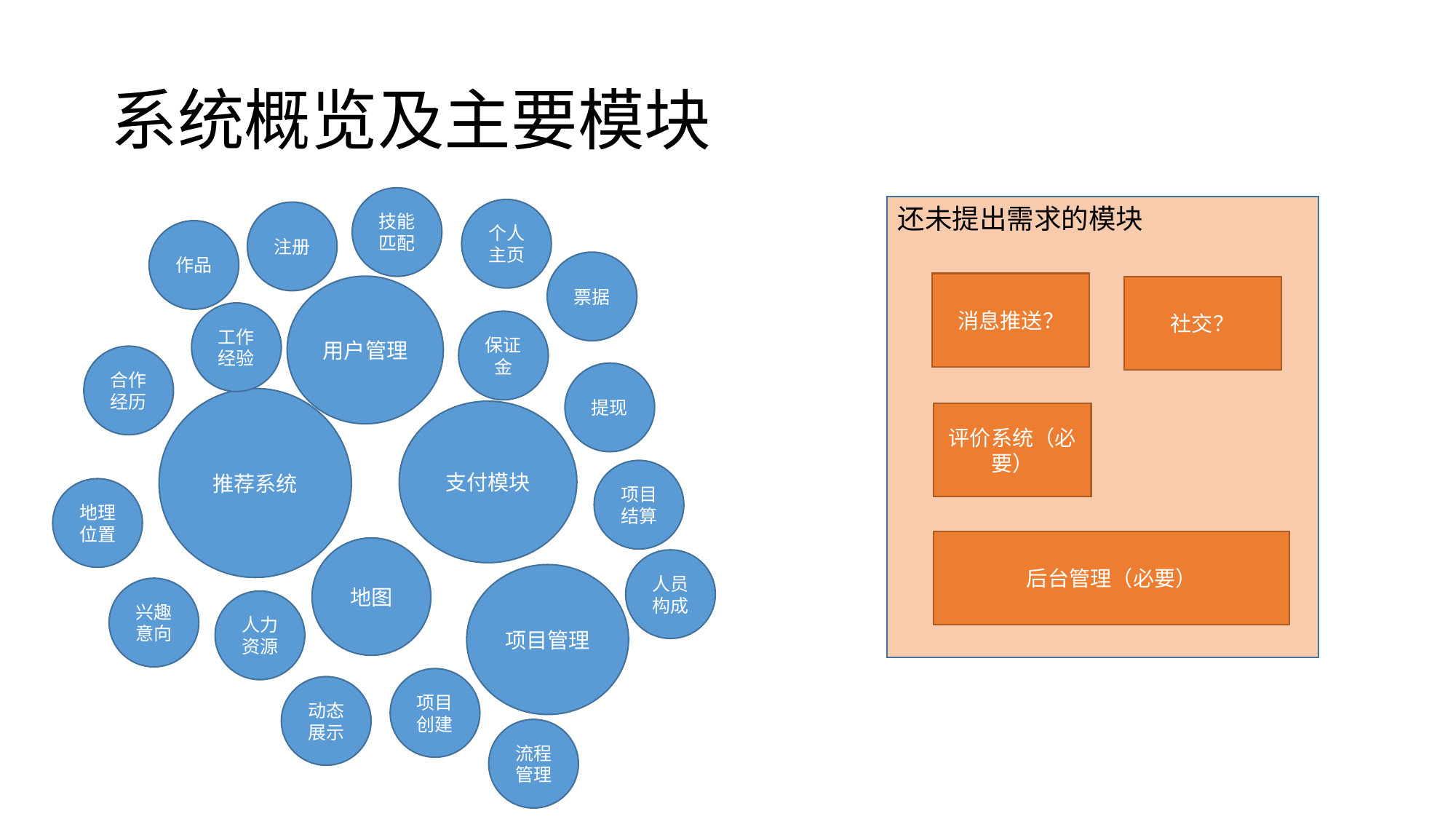

# 系统概览及主要模块
技能匹配
还未提出需求的模块
消息推送？
社交？
评价系统（必要）
后台管理（必要）
个人主页
注册
作品
票据
用户管理
工作经验
保证金
合作经历
提现
推荐系统
支付模块
项目结算
地理位置
地图
人员构成
项目管理
兴趣意向
人力资源
项目创建
动态展示
流程管理